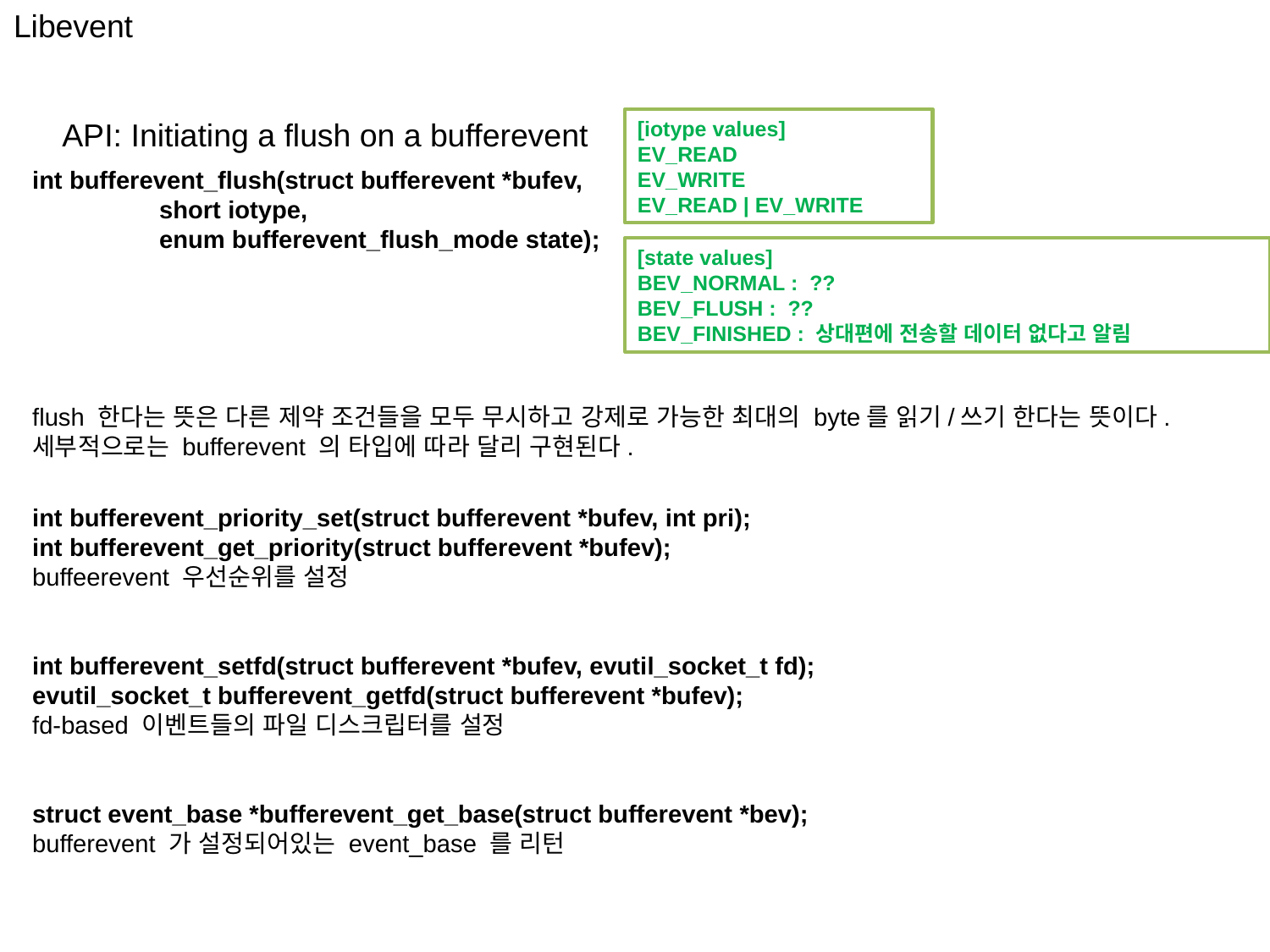

Libevent
API: Initiating a flush on a bufferevent
[iotype values]
EV_READ
EV_WRITE
EV_READ | EV_WRITE
int bufferevent_flush(struct bufferevent *bufev,
    	short iotype,
	enum bufferevent_flush_mode state);

flush 한다는 뜻은 다른 제약 조건들을 모두 무시하고 강제로 가능한 최대의 byte를 읽기/쓰기 한다는 뜻이다.
세부적으로는 bufferevent 의 타입에 따라 달리 구현된다.
[state values]
BEV_NORMAL :  ??
BEV_FLUSH :  ??
BEV_FINISHED : 상대편에 전송할 데이터 없다고 알림
int bufferevent_priority_set(struct bufferevent *bufev, int pri);
int bufferevent_get_priority(struct bufferevent *bufev);
buffeerevent 우선순위를 설정

int bufferevent_setfd(struct bufferevent *bufev, evutil_socket_t fd);
evutil_socket_t bufferevent_getfd(struct bufferevent *bufev);
fd-based 이벤트들의 파일 디스크립터를 설정

struct event_base *bufferevent_get_base(struct bufferevent *bev);
bufferevent 가 설정되어있는 event_base 를 리턴